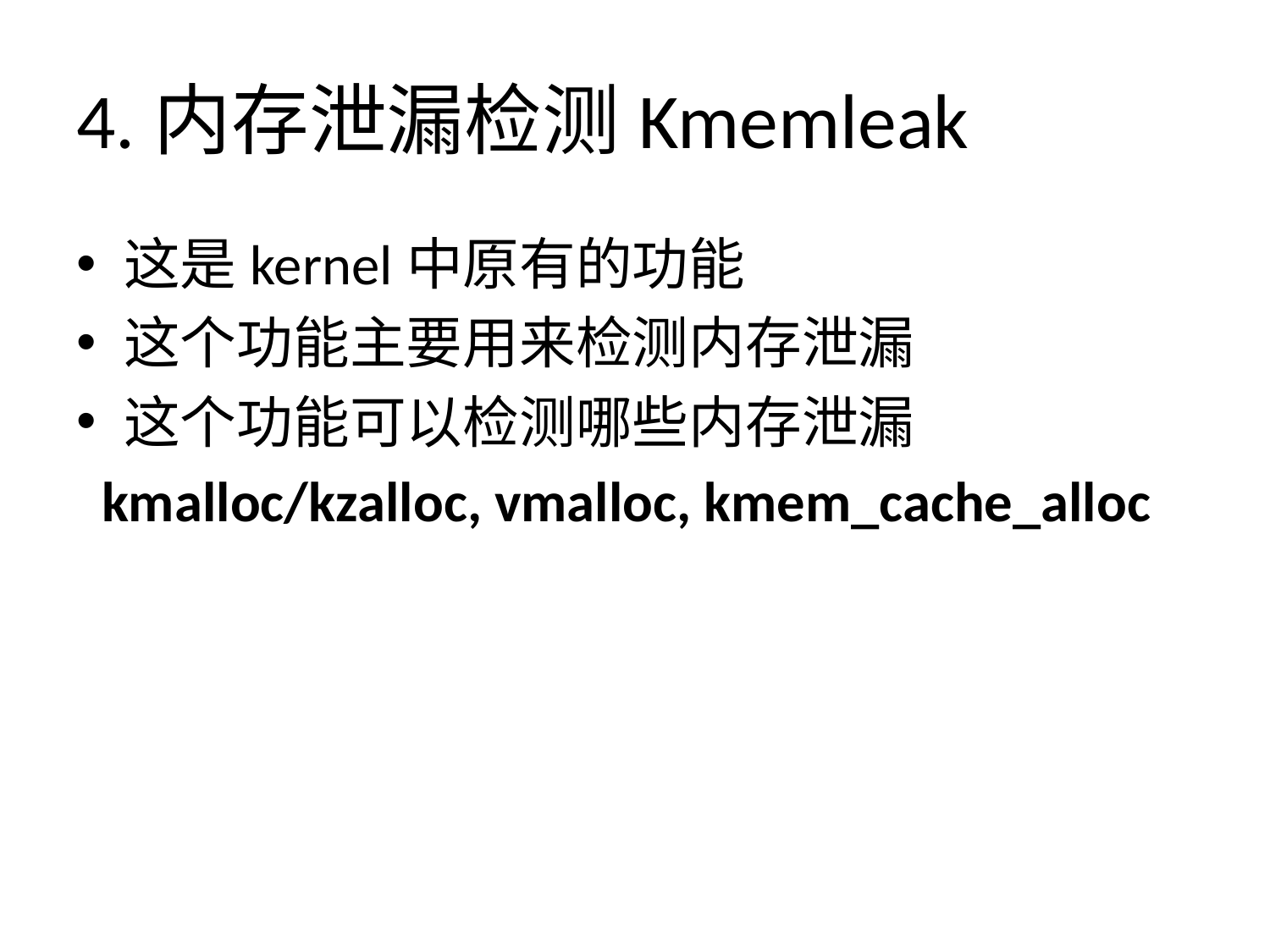

# 4.内存泄漏检测Kmemleak
这是kernel中原有的功能
这个功能主要用来检测内存泄漏
这个功能可以检测哪些内存泄漏
  kmalloc/kzalloc, vmalloc, kmem_cache_alloc